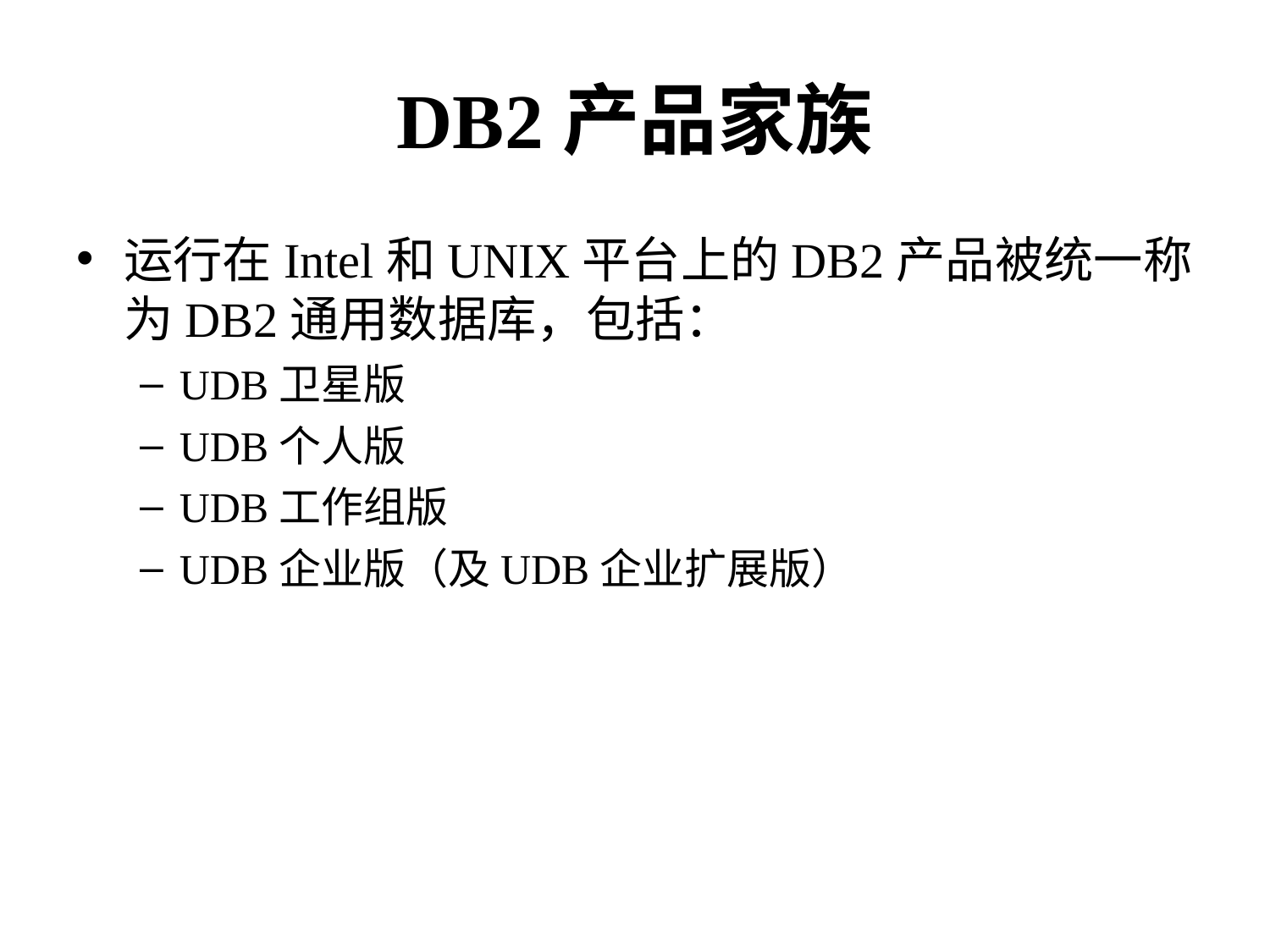

# DB2产品家族
运行在Intel和UNIX平台上的DB2产品被统一称为DB2通用数据库，包括：
UDB卫星版
UDB个人版
UDB工作组版
UDB企业版（及UDB企业扩展版）